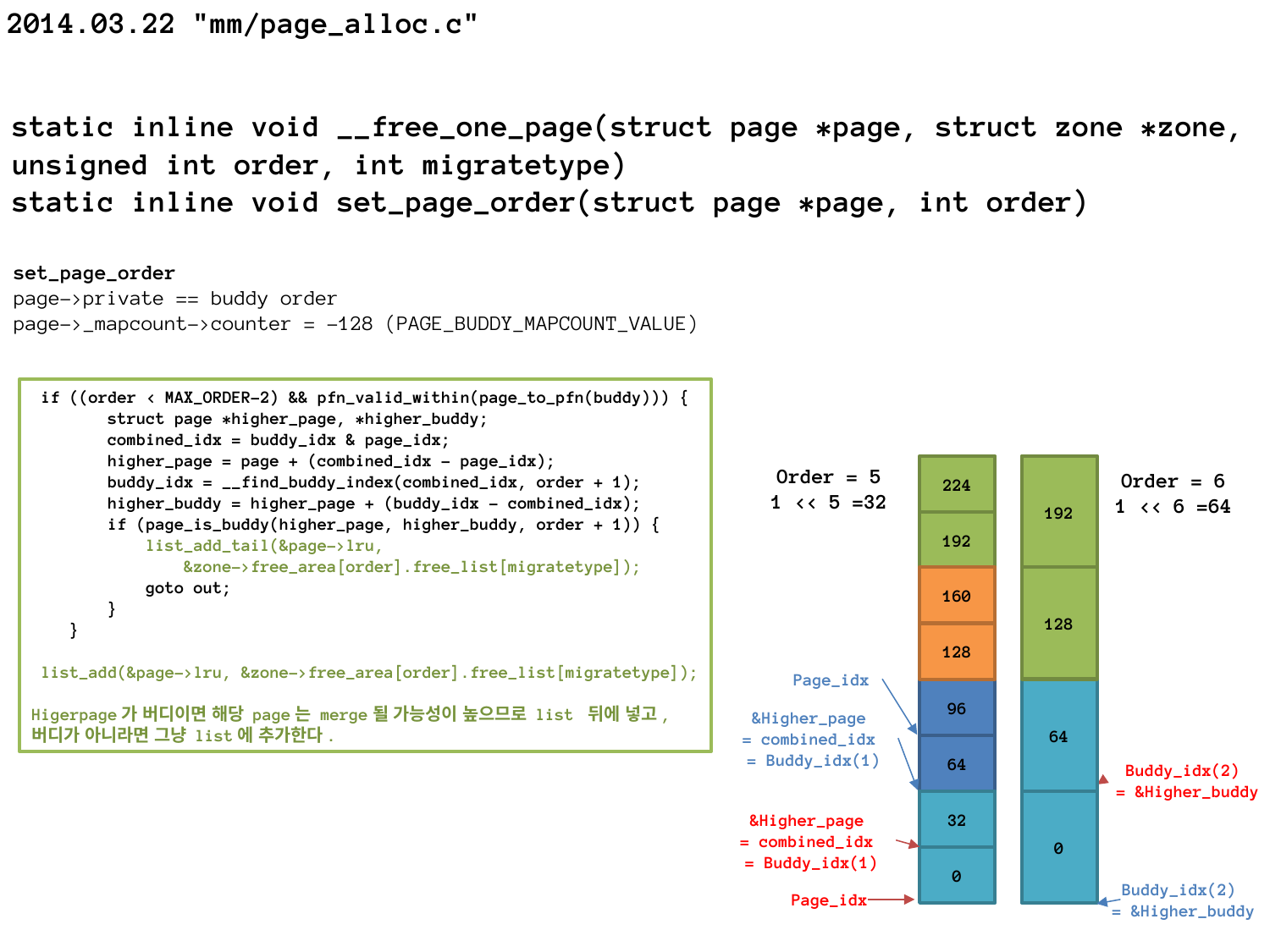

# 2014.03.22 "mm/page_alloc.c"
static inline void __free_one_page(struct page *page, struct zone *zone, unsigned int order, int migratetype)
static inline void set_page_order(struct page *page, int order)
set_page_order
page->private == buddy order
page->_mapcount->counter = -128 (PAGE_BUDDY_MAPCOUNT_VALUE)
 if ((order < MAX_ORDER-2) && pfn_valid_within(page_to_pfn(buddy))) {
        struct page *higher_page, *higher_buddy;
        combined_idx = buddy_idx & page_idx;
        higher_page = page + (combined_idx - page_idx);
        buddy_idx = __find_buddy_index(combined_idx, order + 1);
        higher_buddy = higher_page + (buddy_idx - combined_idx);
        if (page_is_buddy(higher_page, higher_buddy, order + 1)) {
            list_add_tail(&page->lru,
                &zone->free_area[order].free_list[migratetype]);
            goto out;
        }
    }

 list_add(&page->lru, &zone->free_area[order].free_list[migratetype]);

Higerpage가 버디이면 해당 page는 merge될 가능성이 높으므로 list 뒤에 넣고,
버디가 아니라면 그냥 list에 추가한다.
224
Order = 5
1 << 5 =32
192
160
128
96
64
32
0
192
Order = 6
1 << 6 =64
128
64
0
Page_idx
&Higher_page
= combined_idx
= Buddy_idx(1)
Buddy_idx(2)
= &Higher_buddy
&Higher_page
= combined_idx
= Buddy_idx(1)
Buddy_idx(2)
= &Higher_buddy
Page_idx